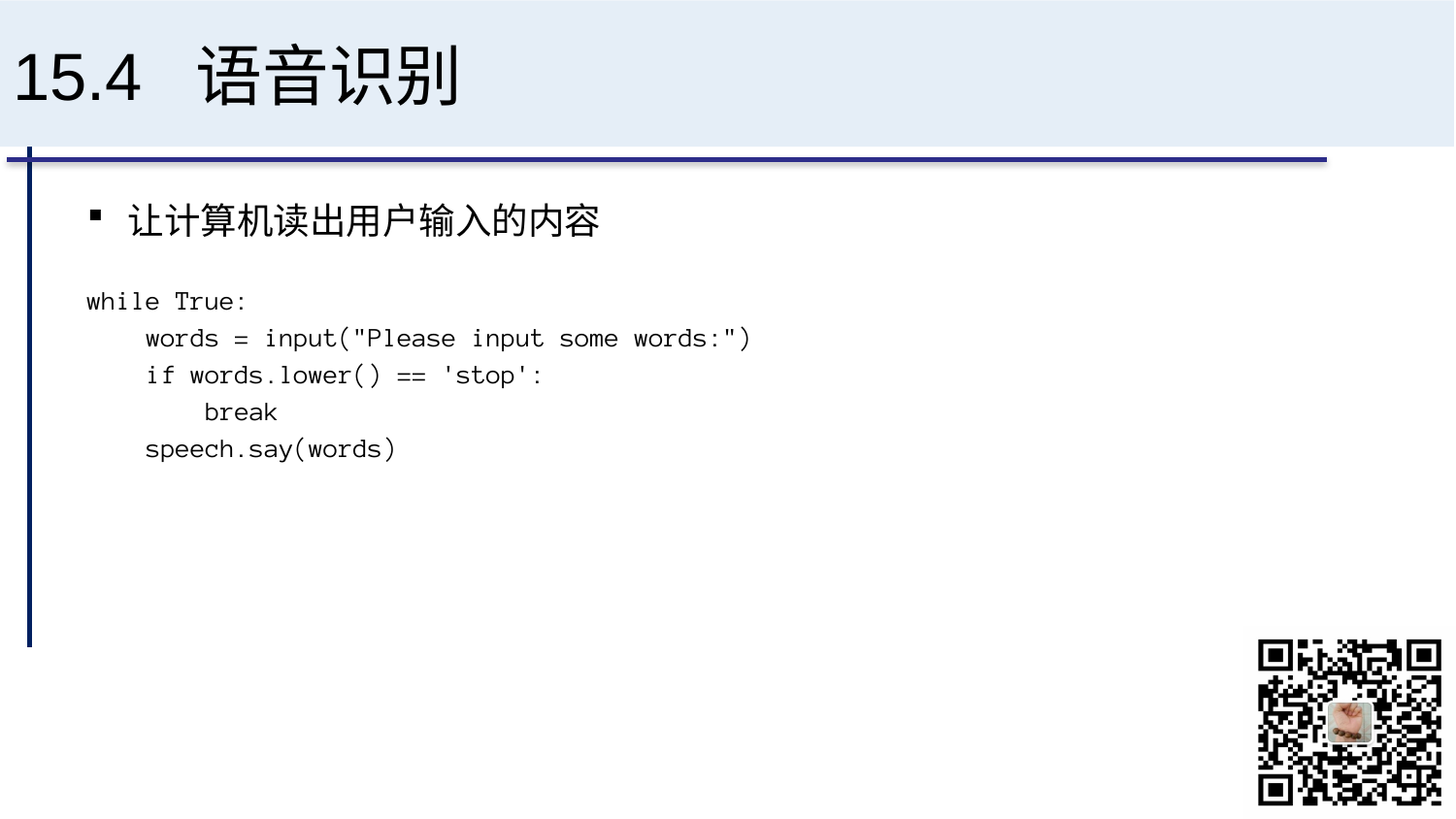

# 15.4  语音识别
让计算机读出用户输入的内容

while True:
    words = input("Please input some words:")
    if words.lower() == 'stop':
        break
    speech.say(words)